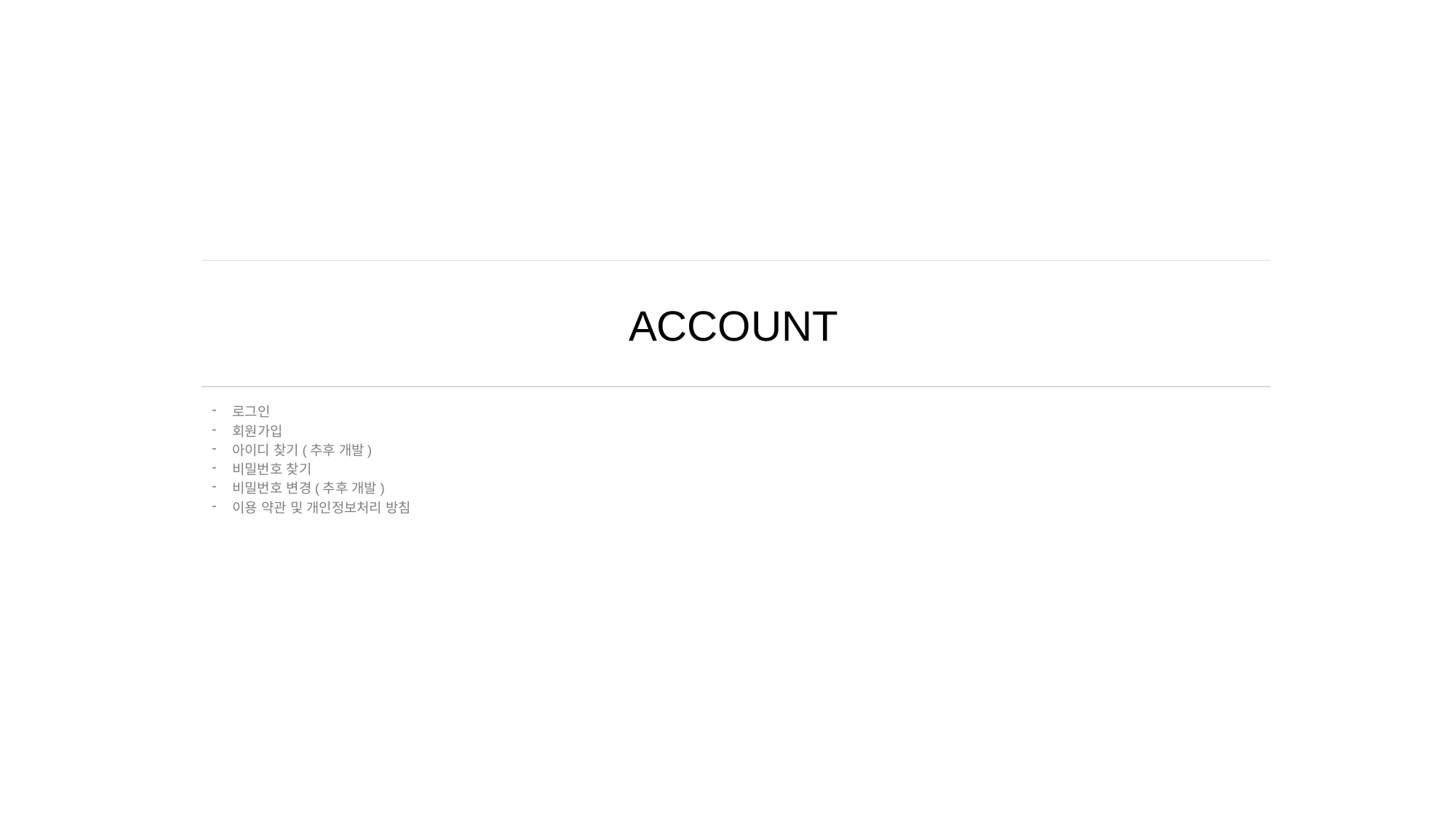

# ACCOUNT
로그인
회원가입
아이디 찾기(추후 개발)
비밀번호 찾기
비밀번호 변경(추후 개발)
이용 약관 및 개인정보처리 방침